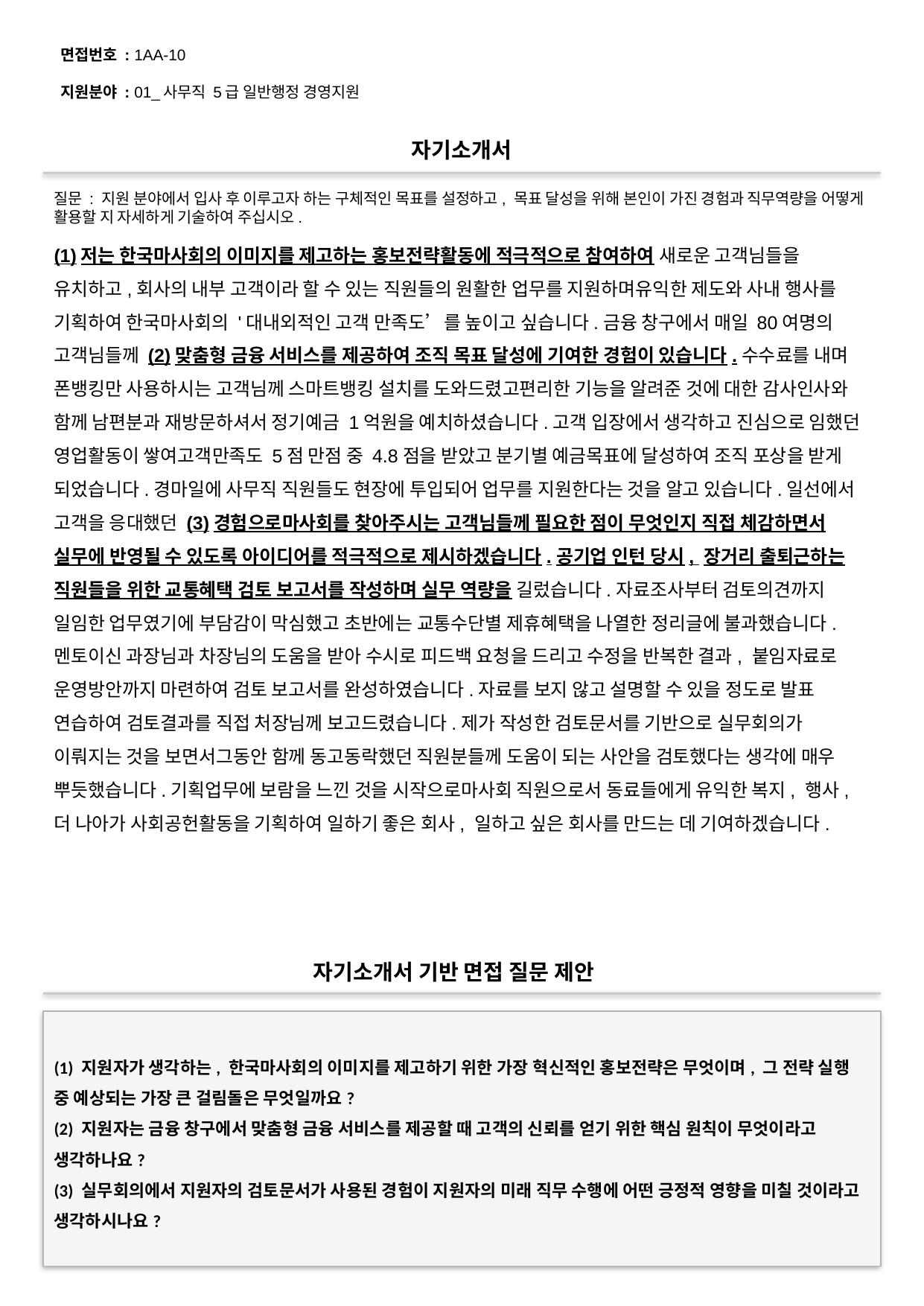

면접번호 : 1AA-10

지원분야 : 01_사무직 5급 일반행정 경영지원
#

자기소개서

질문 : 지원 분야에서 입사 후 이루고자 하는 구체적인 목표를 설정하고, 목표 달성을 위해 본인이 가진 경험과 직무역량을 어떻게 활용할 지 자세하게 기술하여 주십시오.

(1)저는 한국마사회의 이미지를 제고하는 홍보전략활동에 적극적으로 참여하여 새로운 고객님들을 유치하고,회사의 내부 고객이라 할 수 있는 직원들의 원활한 업무를 지원하며유익한 제도와 사내 행사를 기획하여 한국마사회의 '대내외적인 고객 만족도’를 높이고 싶습니다.금융 창구에서 매일 80여명의 고객님들께 (2)맞춤형 금융 서비스를 제공하여 조직 목표 달성에 기여한 경험이 있습니다.수수료를 내며 폰뱅킹만 사용하시는 고객님께 스마트뱅킹 설치를 도와드렸고편리한 기능을 알려준 것에 대한 감사인사와 함께 남편분과 재방문하셔서 정기예금 1억원을 예치하셨습니다.고객 입장에서 생각하고 진심으로 임했던 영업활동이 쌓여고객만족도 5점 만점 중 4.8점을 받았고 분기별 예금목표에 달성하여 조직 포상을 받게 되었습니다.경마일에 사무직 직원들도 현장에 투입되어 업무를 지원한다는 것을 알고 있습니다.일선에서 고객을 응대했던 (3)경험으로마사회를 찾아주시는 고객님들께 필요한 점이 무엇인지 직접 체감하면서 실무에 반영될 수 있도록 아이디어를 적극적으로 제시하겠습니다.공기업 인턴 당시, 장거리 출퇴근하는 직원들을 위한 교통혜택 검토 보고서를 작성하며 실무 역량을 길렀습니다.자료조사부터 검토의견까지 일임한 업무였기에 부담감이 막심했고 초반에는 교통수단별 제휴혜택을 나열한 정리글에 불과했습니다.멘토이신 과장님과 차장님의 도움을 받아 수시로 피드백 요청을 드리고 수정을 반복한 결과, 붙임자료로 운영방안까지 마련하여 검토 보고서를 완성하였습니다.자료를 보지 않고 설명할 수 있을 정도로 발표 연습하여 검토결과를 직접 처장님께 보고드렸습니다.제가 작성한 검토문서를 기반으로 실무회의가 이뤄지는 것을 보면서그동안 함께 동고동락했던 직원분들께 도움이 되는 사안을 검토했다는 생각에 매우 뿌듯했습니다.기획업무에 보람을 느낀 것을 시작으로마사회 직원으로서 동료들에게 유익한 복지, 행사, 더 나아가 사회공헌활동을 기획하여 일하기 좋은 회사, 일하고 싶은 회사를 만드는 데 기여하겠습니다.

자기소개서 기반 면접 질문 제안

(1) 지원자가 생각하는, 한국마사회의 이미지를 제고하기 위한 가장 혁신적인 홍보전략은 무엇이며, 그 전략 실행 중 예상되는 가장 큰 걸림돌은 무엇일까요?
(2) 지원자는 금융 창구에서 맞춤형 금융 서비스를 제공할 때 고객의 신뢰를 얻기 위한 핵심 원칙이 무엇이라고 생각하나요?
(3) 실무회의에서 지원자의 검토문서가 사용된 경험이 지원자의 미래 직무 수행에 어떤 긍정적 영향을 미칠 것이라고 생각하시나요?